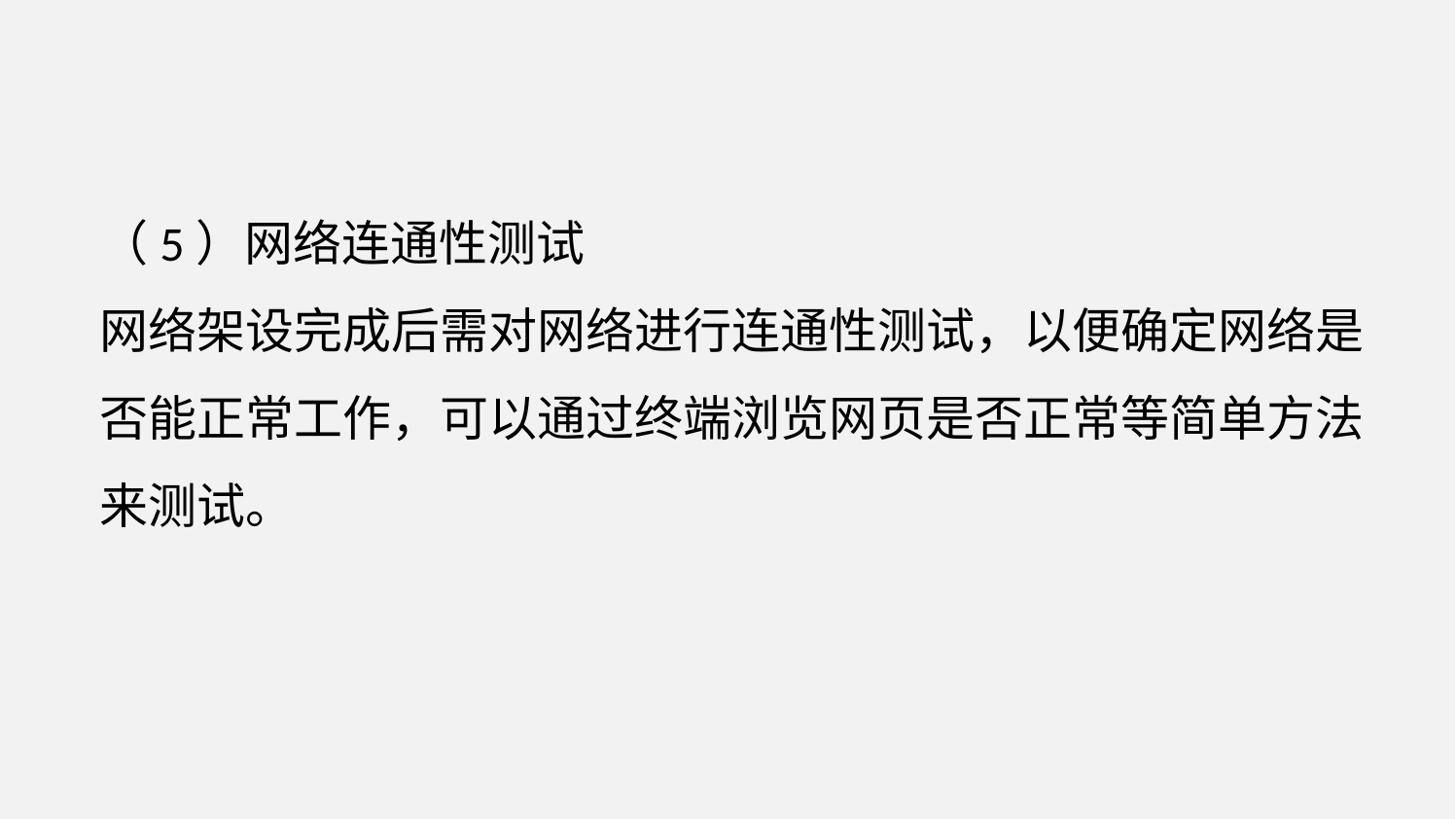

#
（5）网络连通性测试
网络架设完成后需对网络进行连通性测试，以便确定网络是否能正常工作，可以通过终端浏览网页是否正常等简单方法来测试。